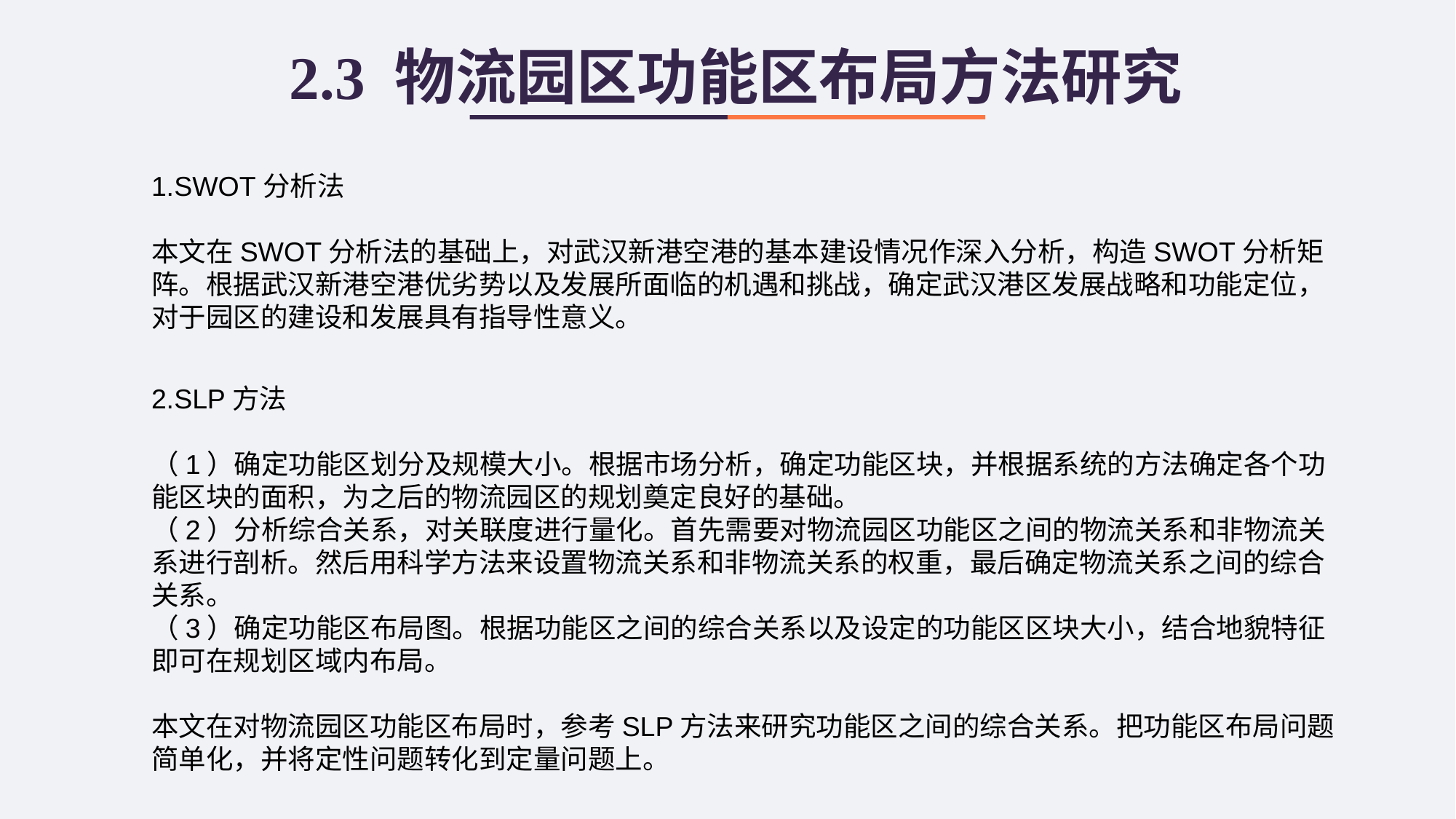

# 2.3 物流园区功能区布局方法研究
1.SWOT分析法

本文在SWOT分析法的基础上，对武汉新港空港的基本建设情况作深入分析，构造SWOT分析矩阵。根据武汉新港空港优劣势以及发展所面临的机遇和挑战，确定武汉港区发展战略和功能定位，对于园区的建设和发展具有指导性意义。
2.SLP方法

（1）确定功能区划分及规模大小。根据市场分析，确定功能区块，并根据系统的方法确定各个功能区块的面积，为之后的物流园区的规划奠定良好的基础。
（2）分析综合关系，对关联度进行量化。首先需要对物流园区功能区之间的物流关系和非物流关系进行剖析。然后用科学方法来设置物流关系和非物流关系的权重，最后确定物流关系之间的综合关系。
（3）确定功能区布局图。根据功能区之间的综合关系以及设定的功能区区块大小，结合地貌特征即可在规划区域内布局。

本文在对物流园区功能区布局时，参考SLP方法来研究功能区之间的综合关系。把功能区布局问题简单化，并将定性问题转化到定量问题上。